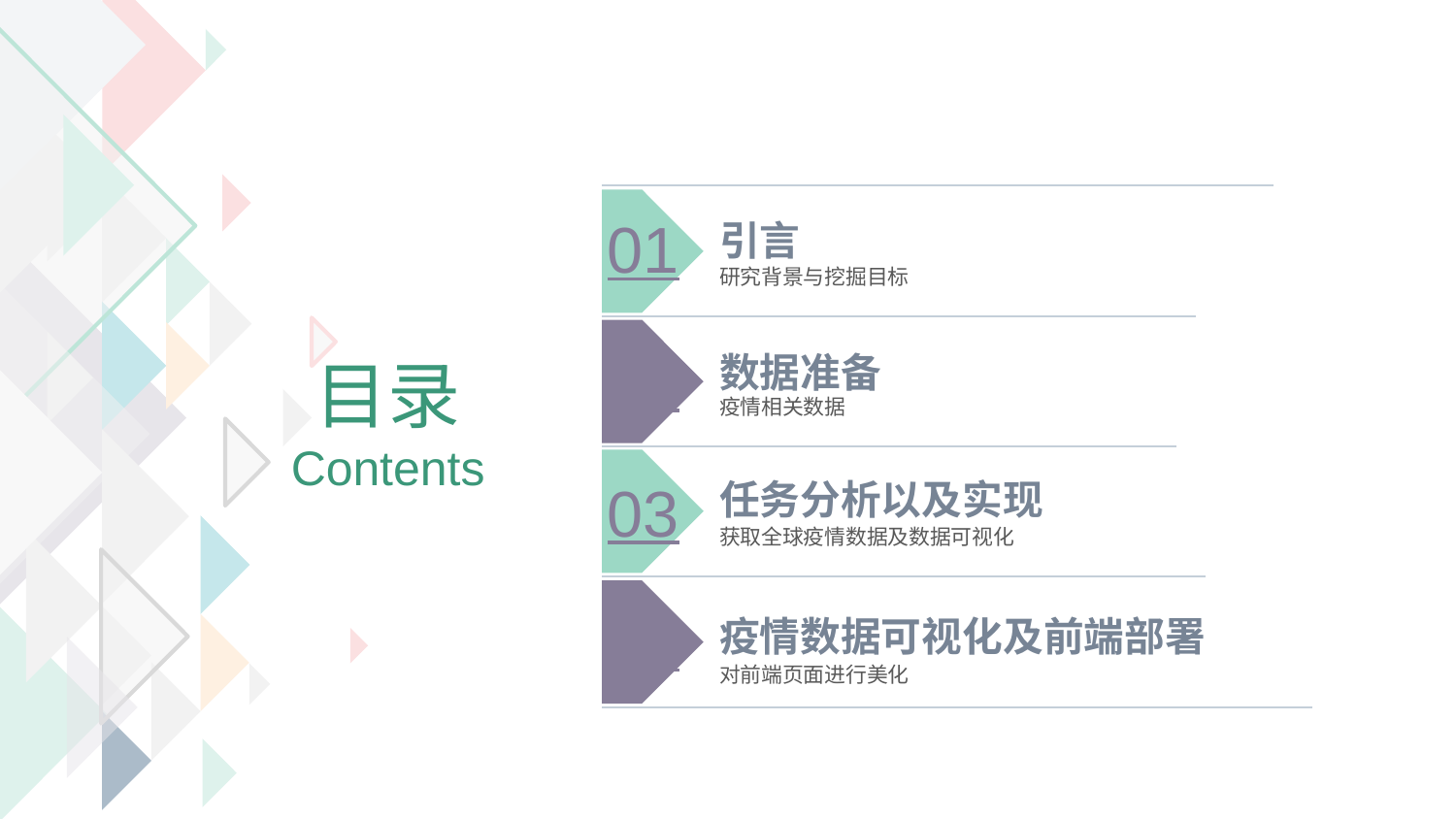

01
引言
研究背景与挖掘目标

02
数据准备
疫情相关数据
目录
Contents

03
任务分析以及实现
获取全球疫情数据及数据可视化

04
疫情数据可视化及前端部署
对前端页面进行美化